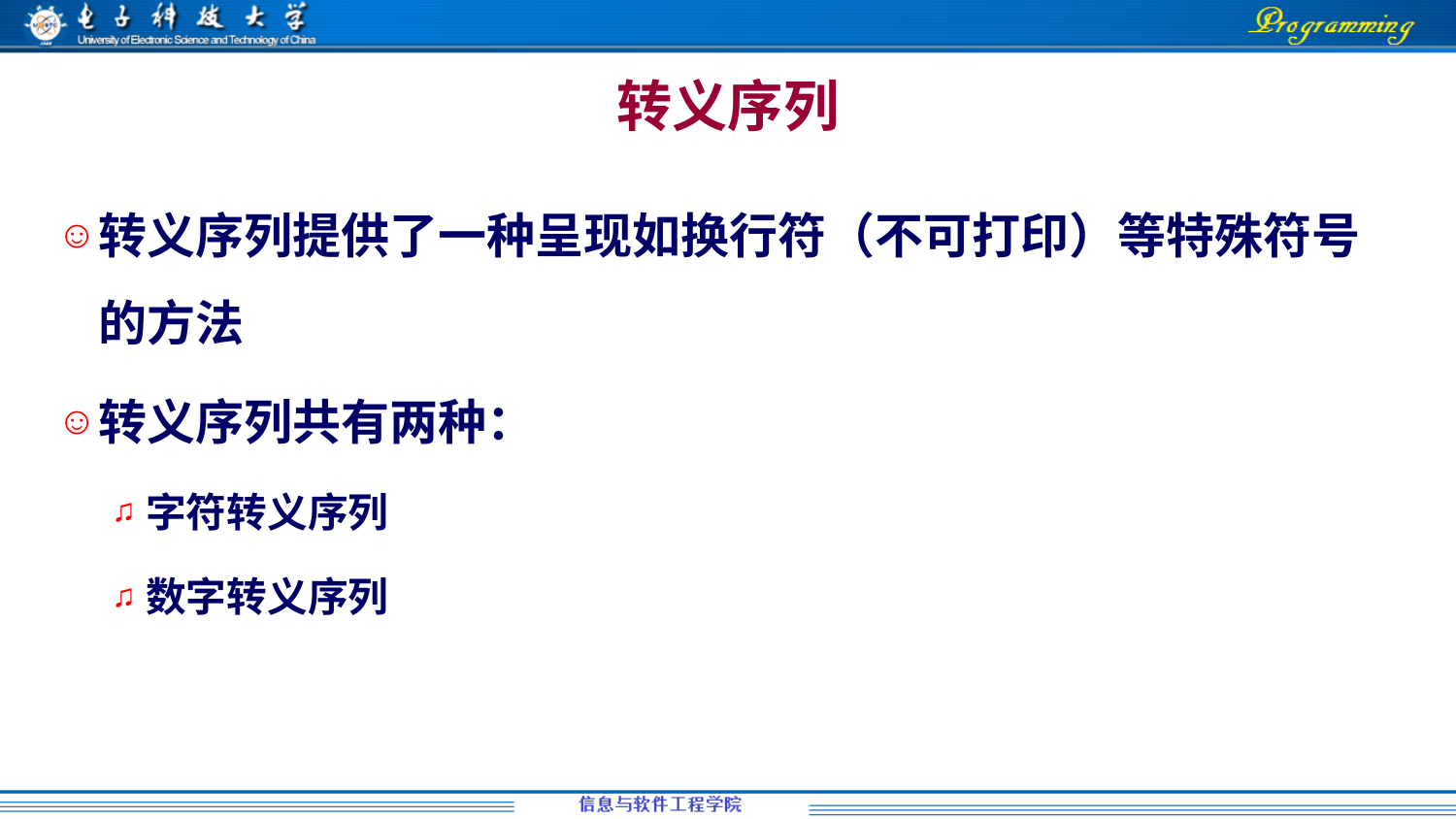

# 转义序列
转义序列提供了一种呈现如换行符（不可打印）等特殊符号的方法
转义序列共有两种：
字符转义序列
数字转义序列